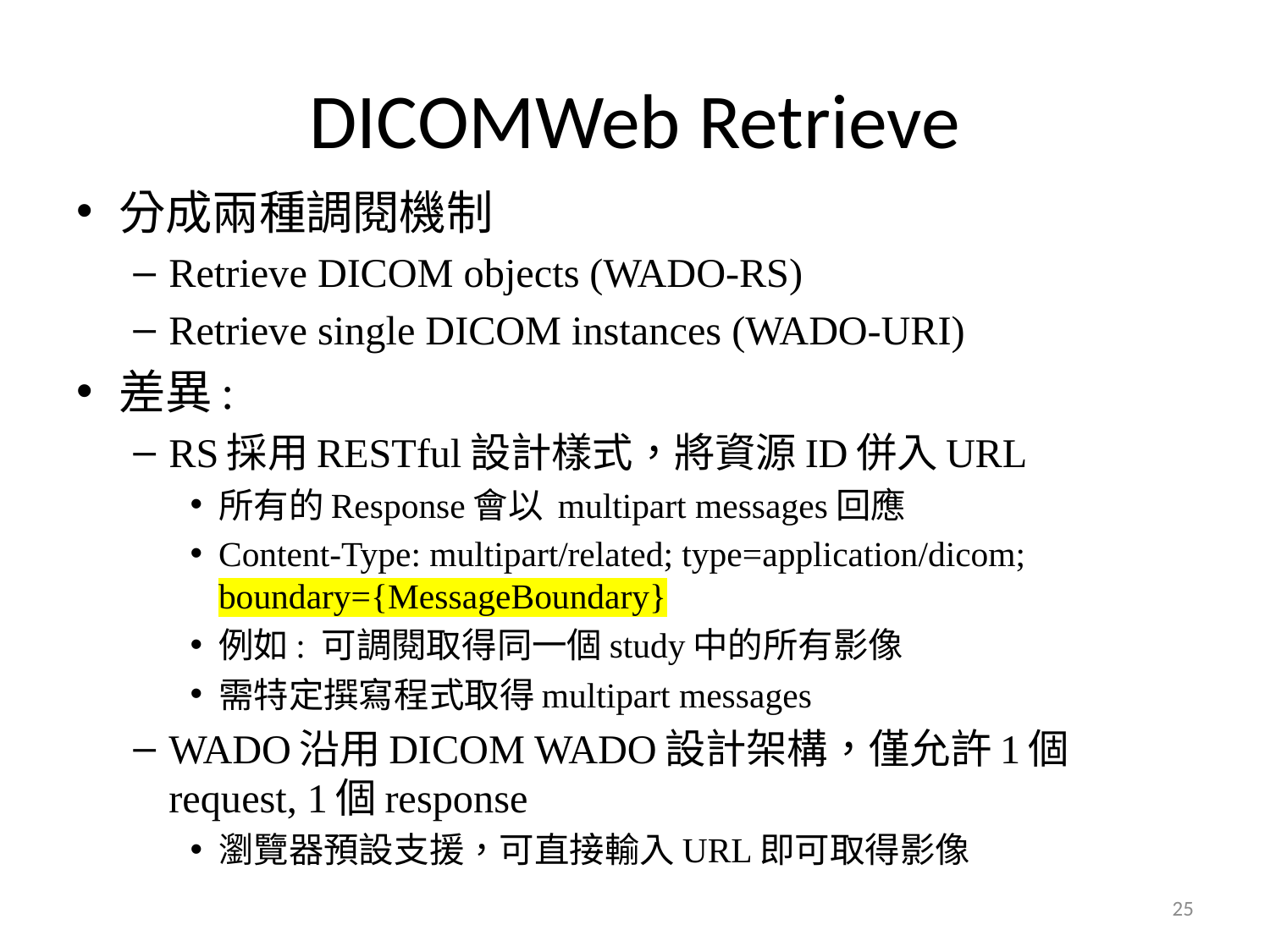

# DICOMWeb Retrieve
分成兩種調閱機制
Retrieve DICOM objects (WADO-RS)
Retrieve single DICOM instances (WADO-URI)
差異:
RS採用RESTful設計樣式，將資源ID併入URL
所有的Response會以 multipart messages回應
Content-Type: multipart/related; type=application/dicom; boundary={MessageBoundary}
例如: 可調閱取得同一個study中的所有影像
需特定撰寫程式取得multipart messages
WADO沿用DICOM WADO設計架構，僅允許1個request, 1個response
瀏覽器預設支援，可直接輸入URL即可取得影像

25